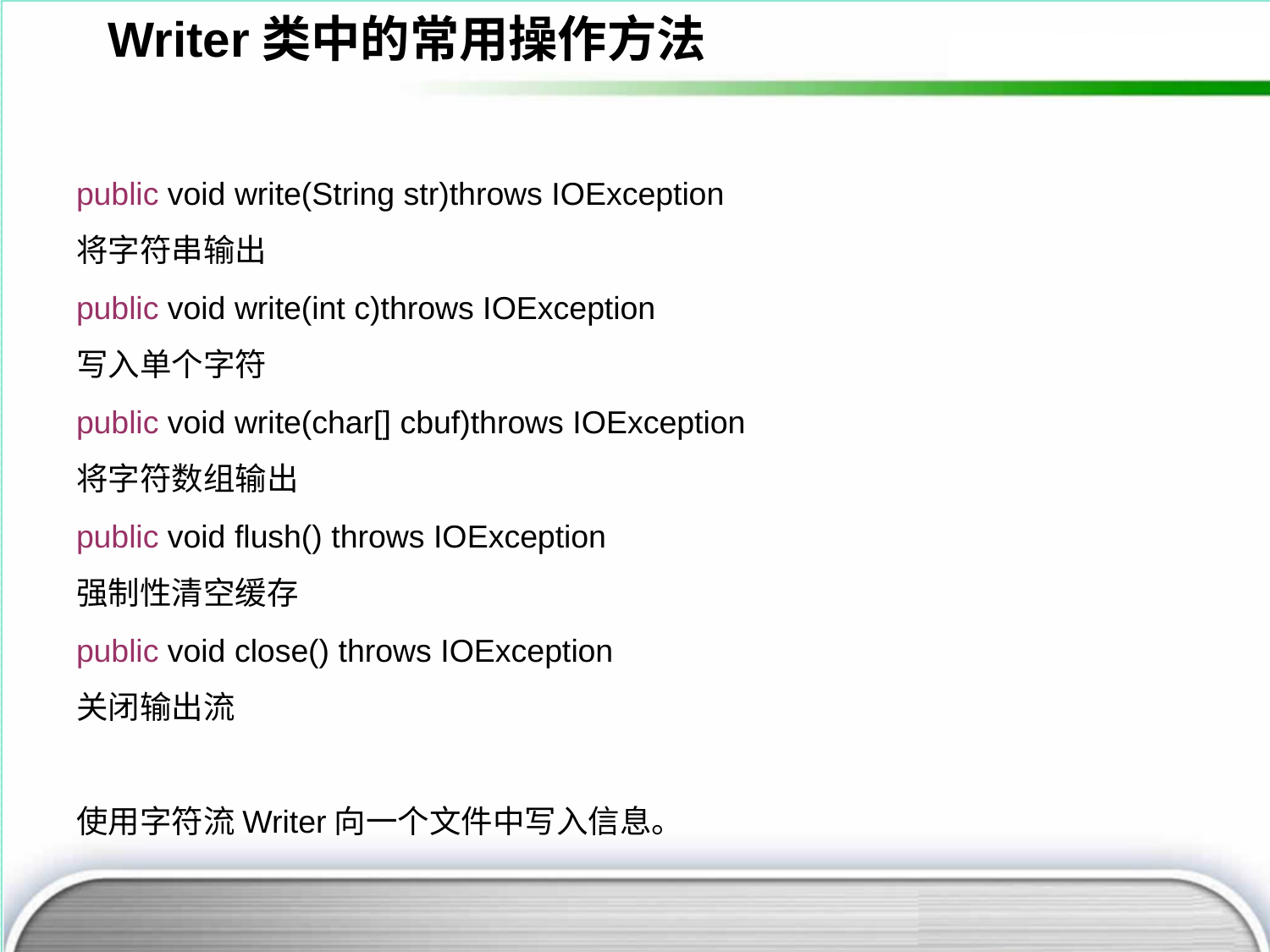

Writer类中的常用操作方法
public void write(String str)throws IOException
将字符串输出
public void write(int c)throws IOException
写入单个字符
public void write(char[] cbuf)throws IOException
将字符数组输出
public void flush() throws IOException
强制性清空缓存
public void close() throws IOException
关闭输出流

使用字符流Writer向一个文件中写入信息。